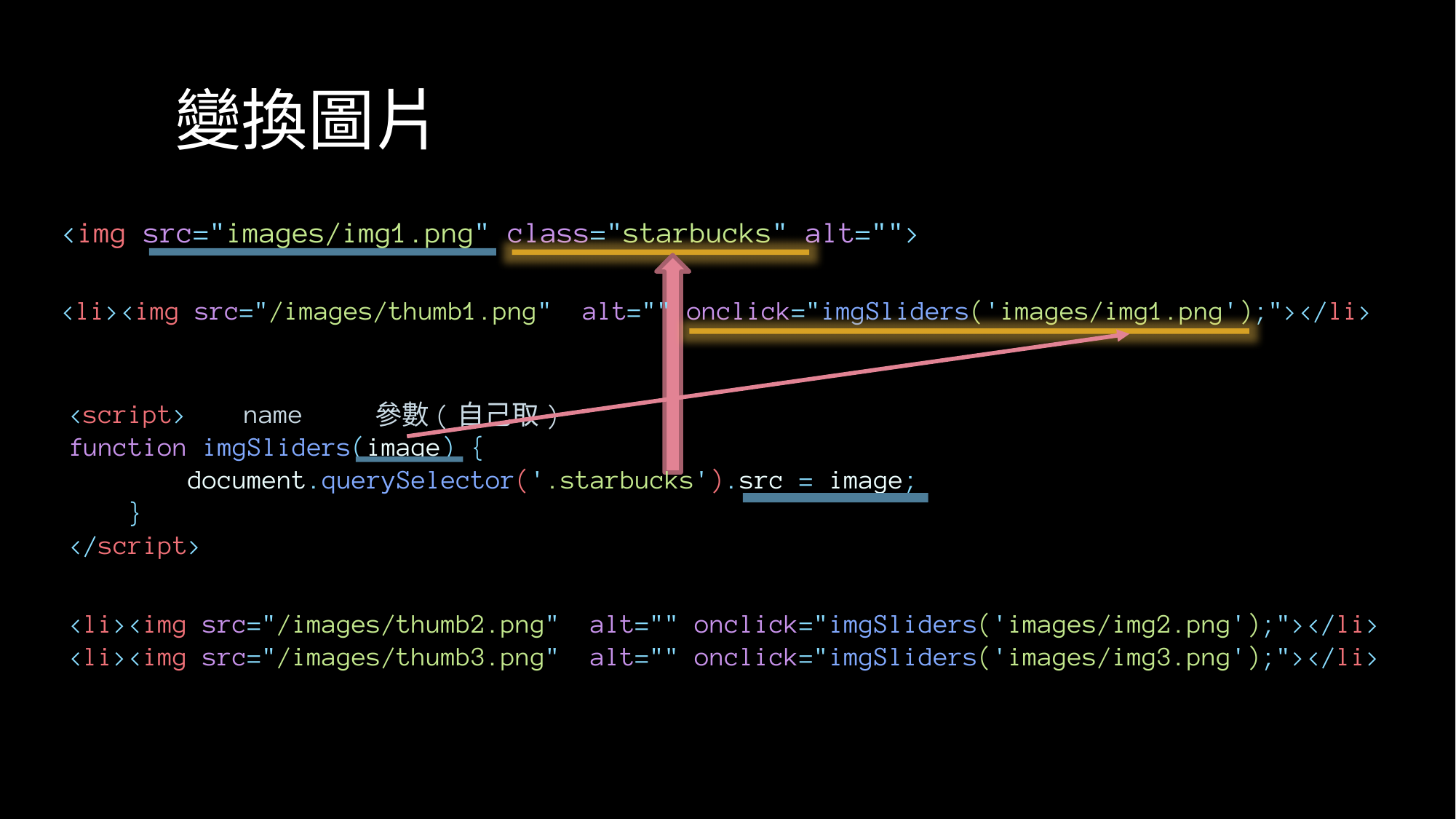

# 變換圖片
<img src="images/img1.png" class="starbucks" alt="">

<li><img src="/images/thumb1.png"  alt="" onclick="imgSliders('images/img1.png');"></li>

<script>
function imgSliders(image) {
        document.querySelector('.starbucks').src = image;
    }
</script>
name
參數(自己取)

<li><img src="/images/thumb2.png"  alt="" onclick="imgSliders('images/img2.png');"></li>
<li><img src="/images/thumb3.png"  alt="" onclick="imgSliders('images/img3.png');"></li>